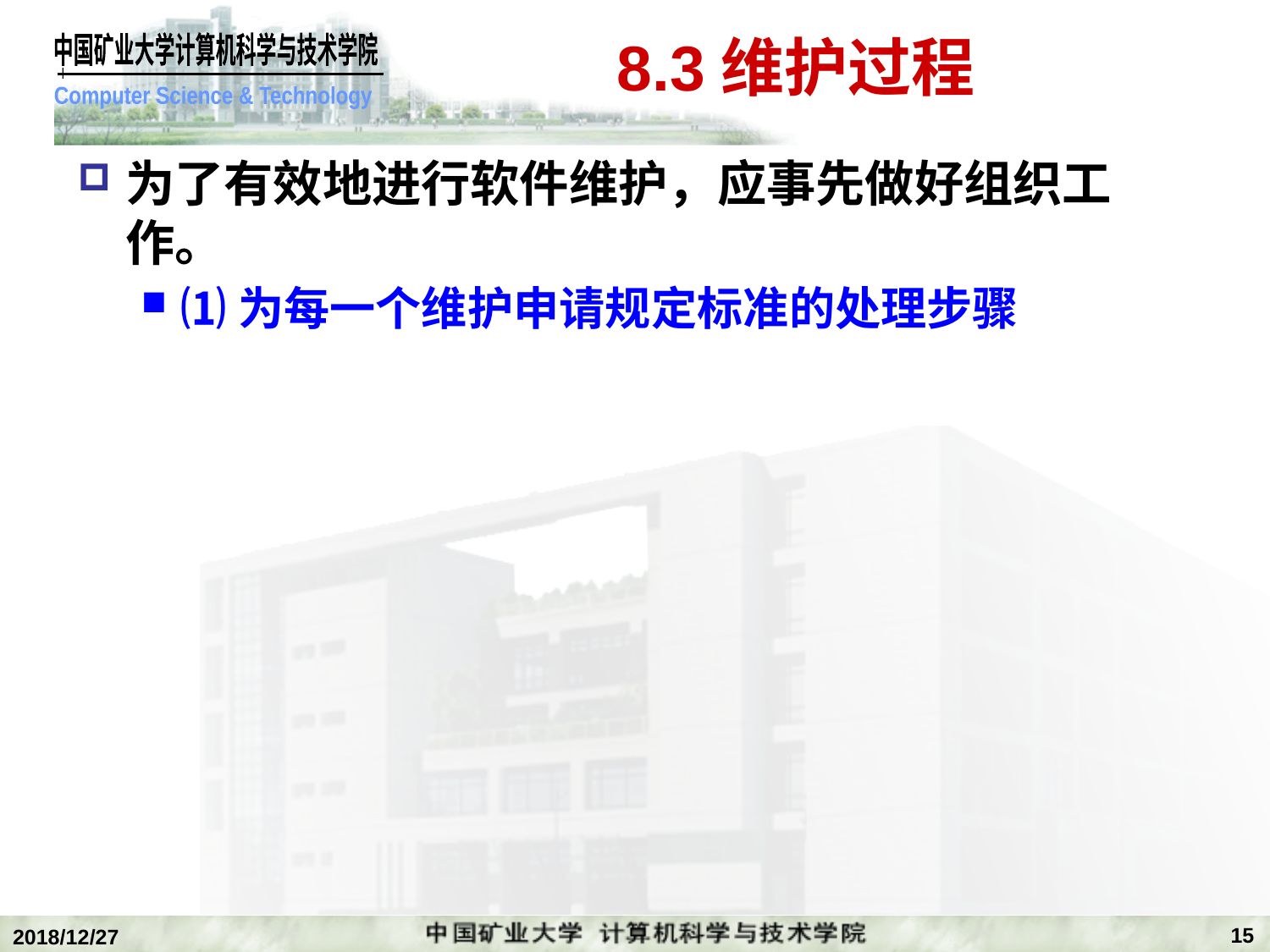

# 8.3维护过程
为了有效地进行软件维护，应事先做好组织工作。
⑴为每一个维护申请规定标准的处理步骤

15
2018/12/27